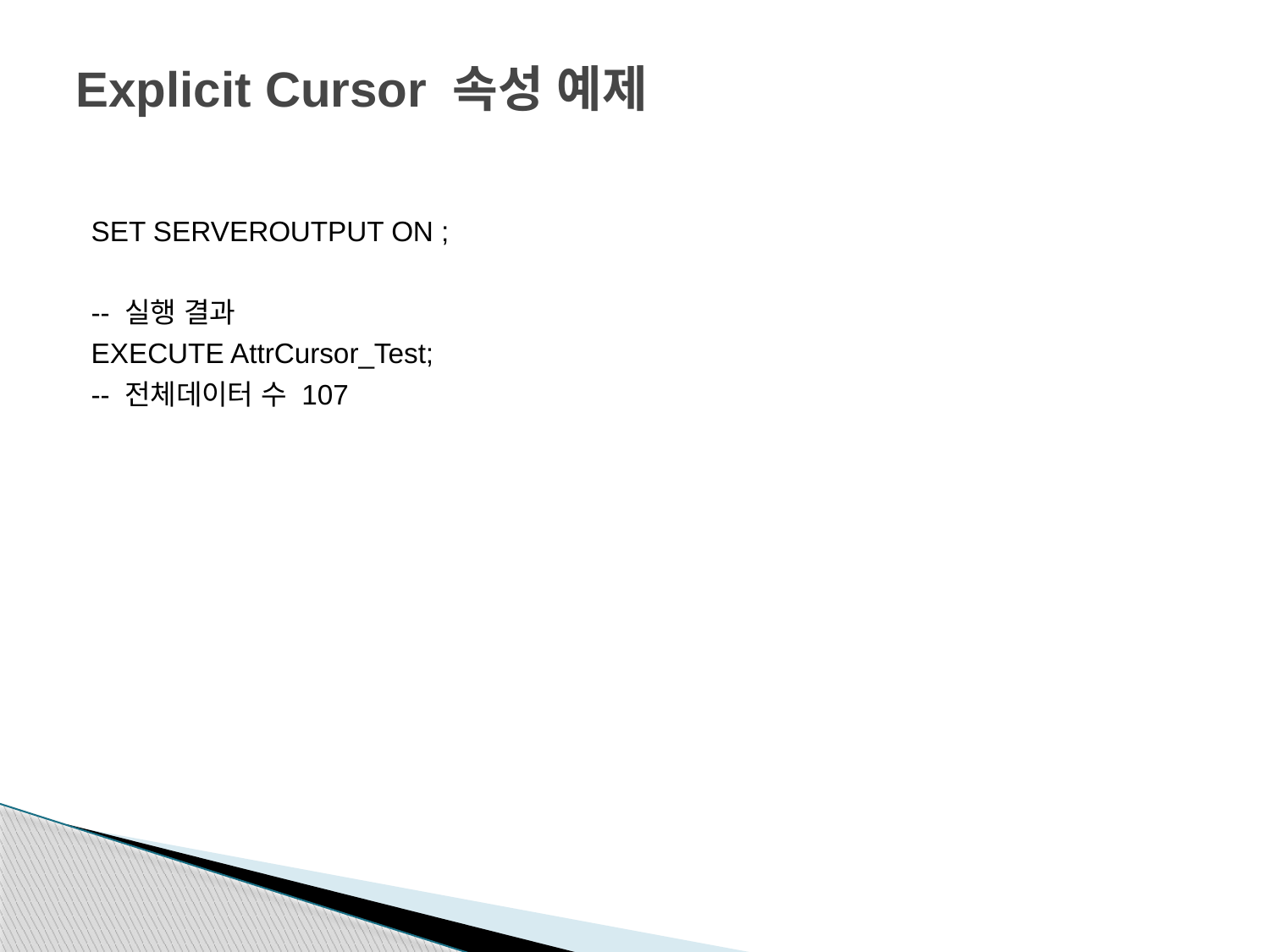

# Explicit Cursor 속성 예제

SET SERVEROUTPUT ON ;

-- 실행 결과
EXECUTE AttrCursor_Test;
-- 전체데이터 수 107